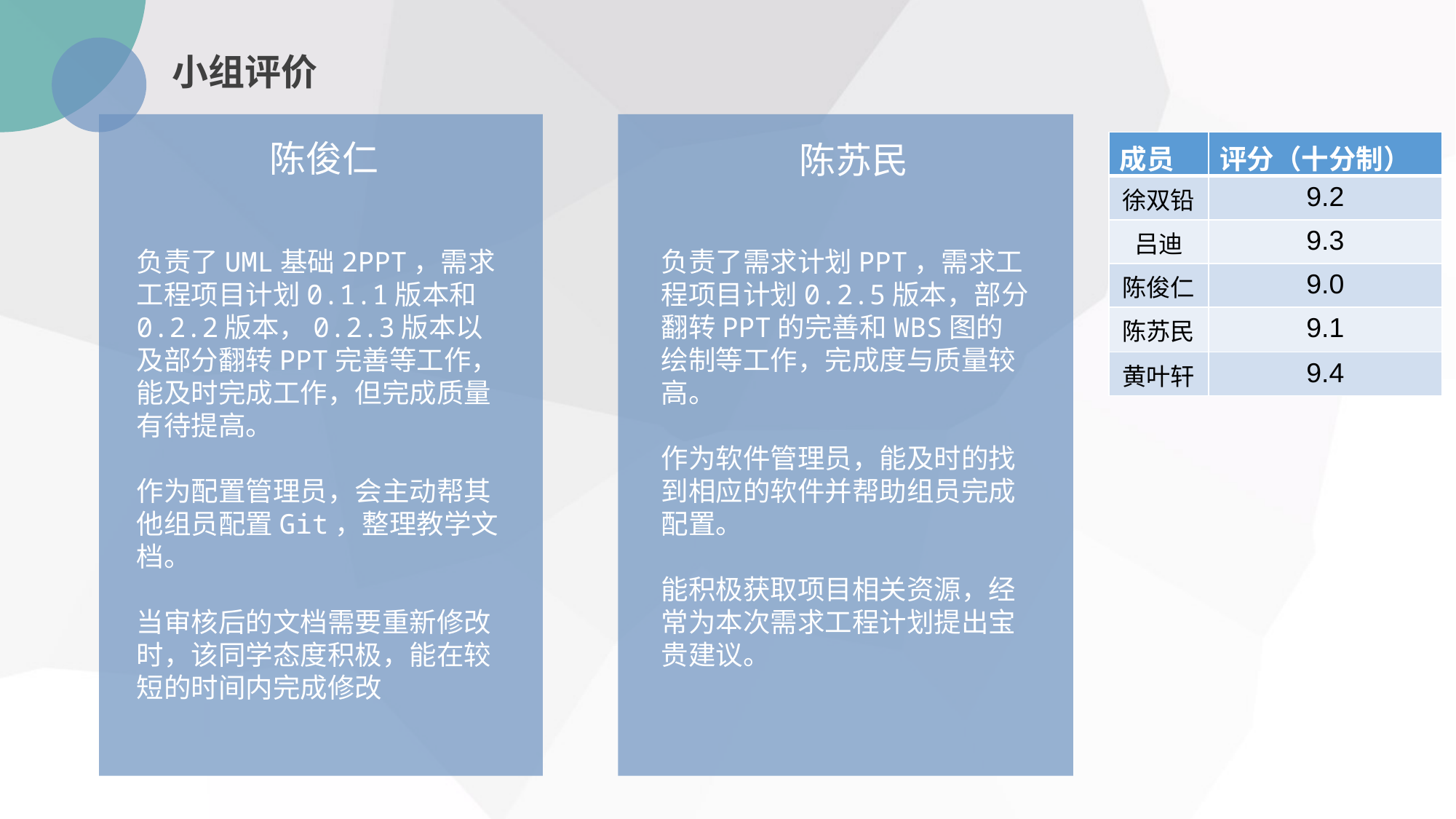

小组评价

陈俊仁
陈苏民
| 成员 | 评分（十分制） |
| --- | --- |
| 徐双铅 | 9.2 |
| 吕迪 | 9.3 |
| 陈俊仁 | 9.0 |
| 陈苏民 | 9.1 |
| 黄叶轩 | 9.4 |
负责了UML基础2PPT，需求工程项目计划0.1.1版本和0.2.2版本，0.2.3版本以及部分翻转PPT完善等工作，能及时完成工作，但完成质量有待提高。

作为配置管理员，会主动帮其他组员配置Git，整理教学文档。

当审核后的文档需要重新修改时，该同学态度积极，能在较短的时间内完成修改

负责了需求计划PPT，需求工程项目计划0.2.5版本，部分翻转PPT的完善和WBS图的绘制等工作，完成度与质量较高。

作为软件管理员，能及时的找到相应的软件并帮助组员完成配置。

能积极获取项目相关资源，经常为本次需求工程计划提出宝贵建议。